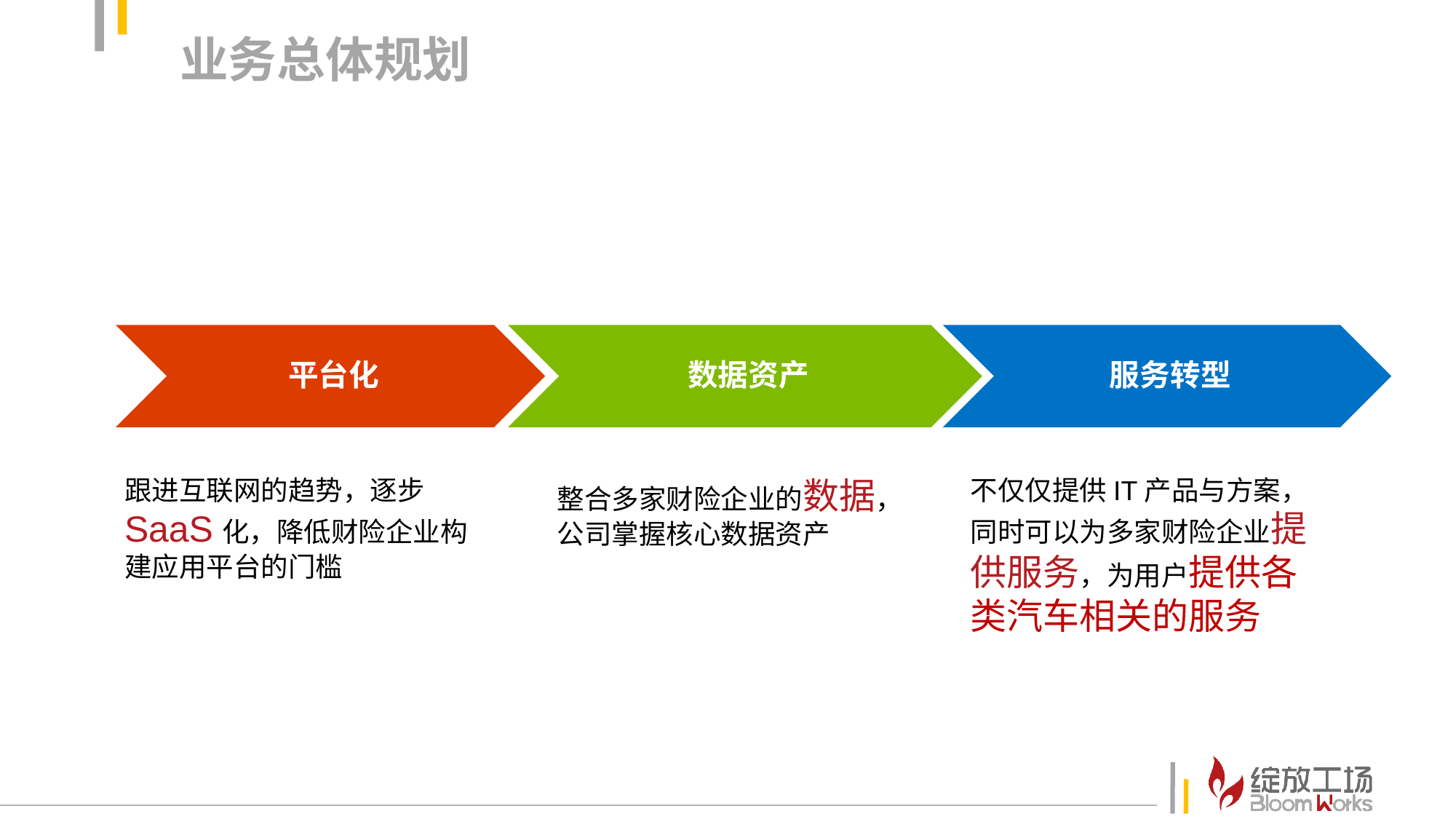

业务总体规划

平台化

数据资产

服务转型
不仅仅提供IT产品与方案，同时可以为多家财险企业提供服务，为用户提供各类汽车相关的服务
跟进互联网的趋势，逐步SaaS化，降低财险企业构建应用平台的门槛
整合多家财险企业的数据，公司掌握核心数据资产